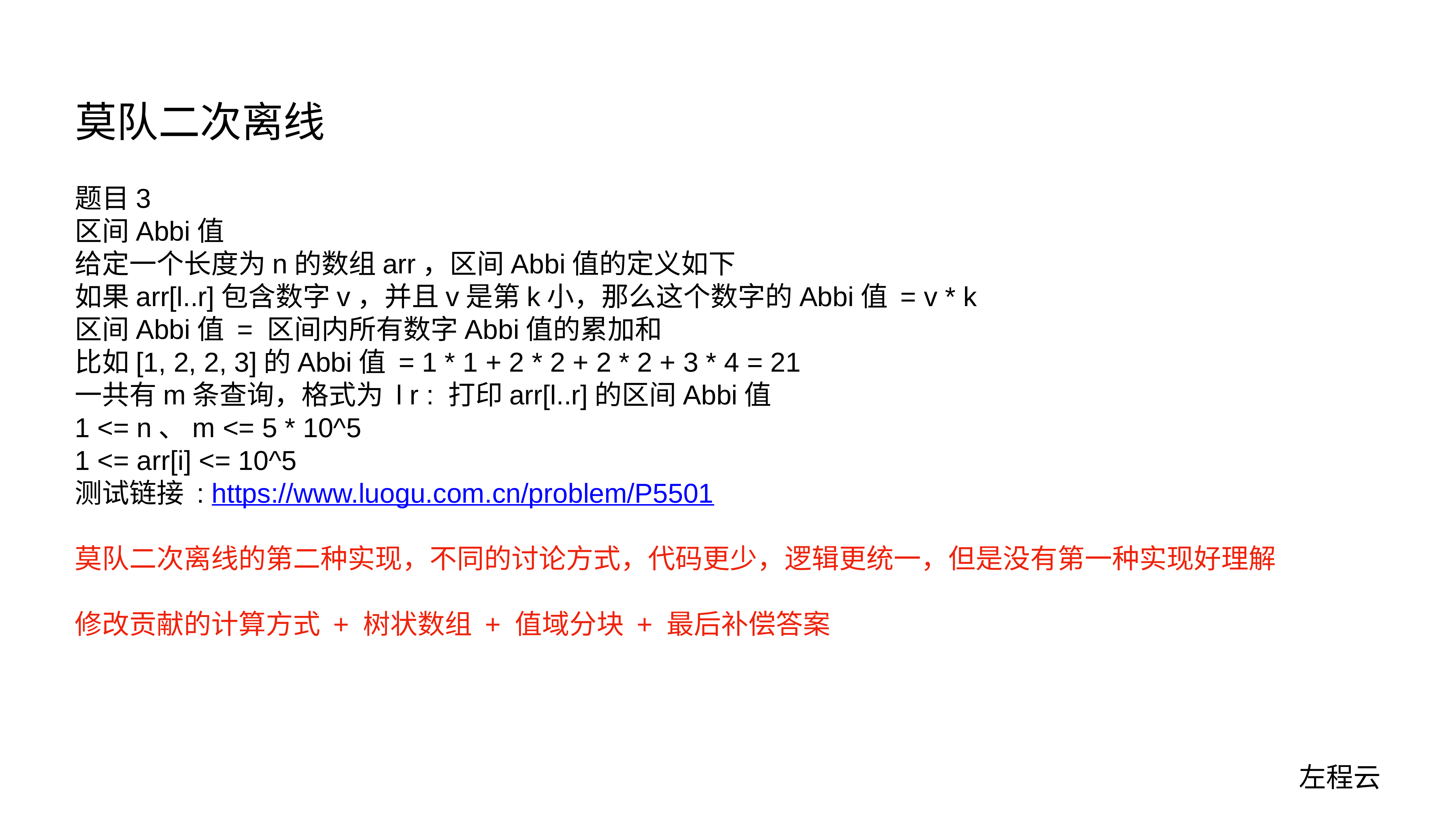

# 莫队二次离线
题目3
区间Abbi值
给定一个长度为n的数组arr，区间Abbi值的定义如下
如果arr[l..r]包含数字v，并且v是第k小，那么这个数字的Abbi值 = v * k
区间Abbi值 = 区间内所有数字Abbi值的累加和
比如[1, 2, 2, 3]的Abbi值 = 1 * 1 + 2 * 2 + 2 * 2 + 3 * 4 = 21
一共有m条查询，格式为 l r : 打印arr[l..r]的区间Abbi值
1 <= n、m <= 5 * 10^5
1 <= arr[i] <= 10^5
测试链接 : https://www.luogu.com.cn/problem/P5501

莫队二次离线的第二种实现，不同的讨论方式，代码更少，逻辑更统一，但是没有第一种实现好理解

修改贡献的计算方式 + 树状数组 + 值域分块 + 最后补偿答案
左程云